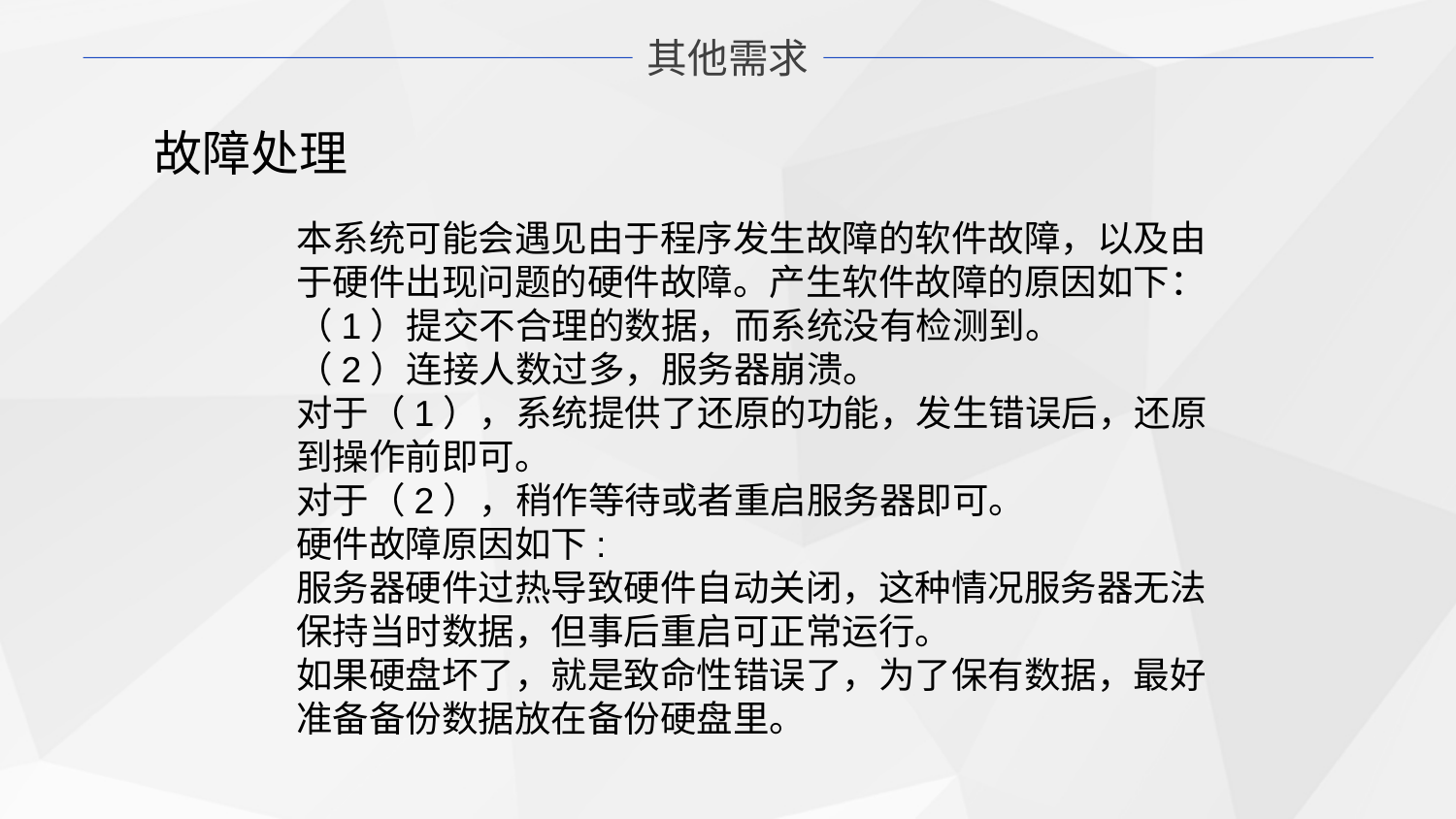

其他需求

故障处理
本系统可能会遇见由于程序发生故障的软件故障，以及由于硬件出现问题的硬件故障。产生软件故障的原因如下：
（1）提交不合理的数据，而系统没有检测到。
（2）连接人数过多，服务器崩溃。
对于（1），系统提供了还原的功能，发生错误后，还原到操作前即可。
对于（2），稍作等待或者重启服务器即可。
硬件故障原因如下:
服务器硬件过热导致硬件自动关闭，这种情况服务器无法保持当时数据，但事后重启可正常运行。
如果硬盘坏了，就是致命性错误了，为了保有数据，最好准备备份数据放在备份硬盘里。